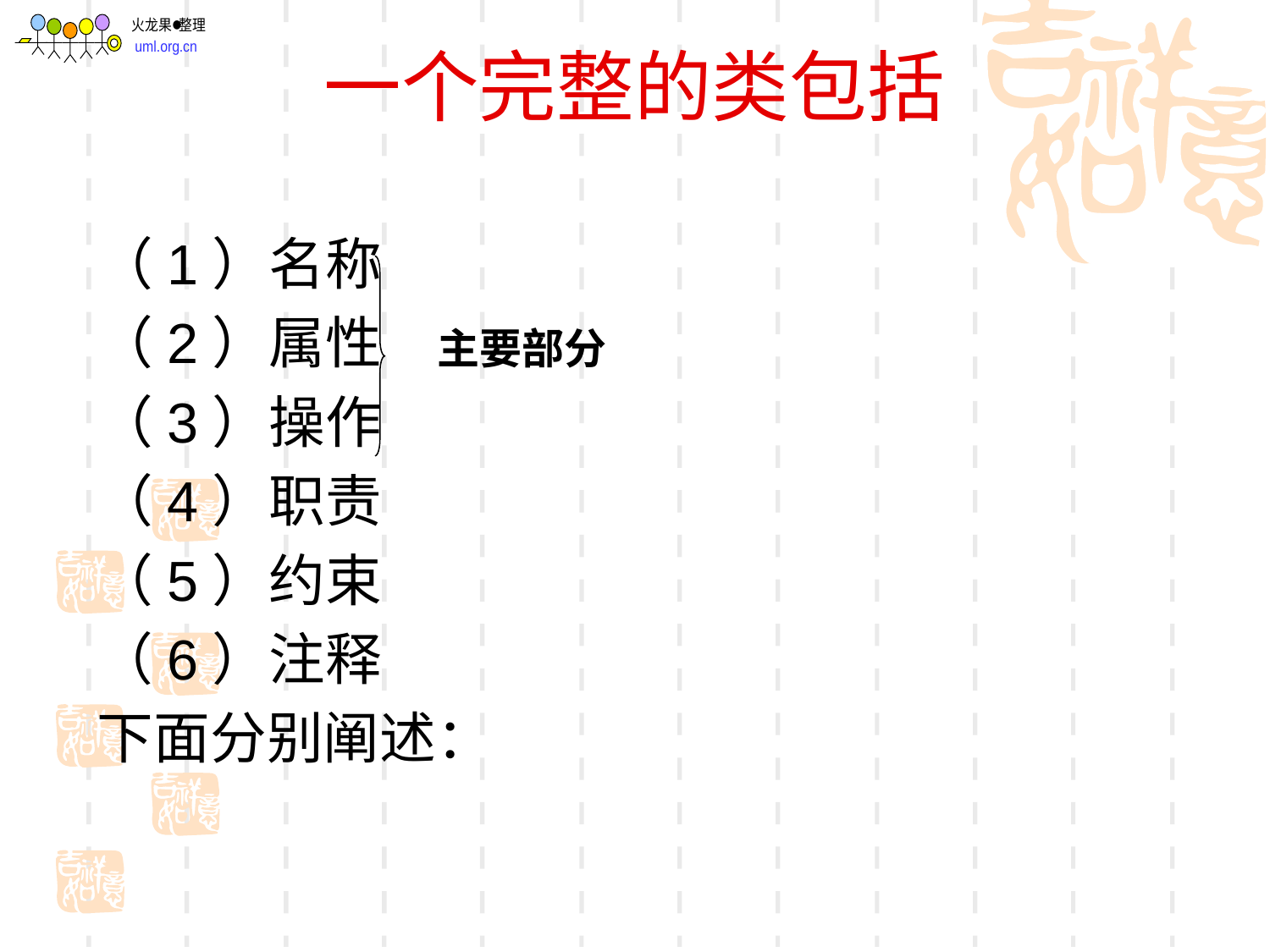

# 一个完整的类包括
（1）名称
（2）属性
（3）操作
（4）职责
（5）约束
（6）注释
下面分别阐述：

主要部分